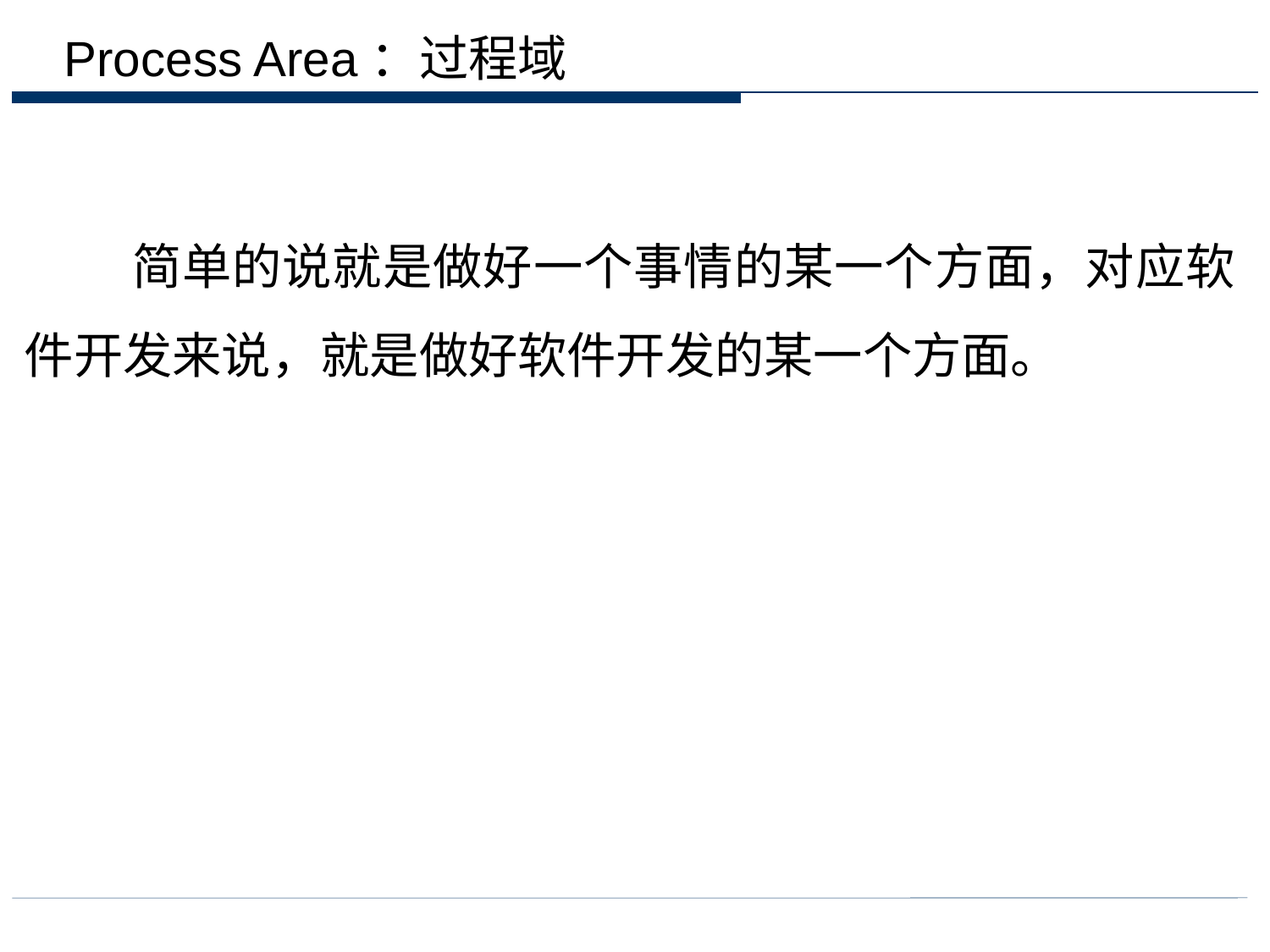

# Process Area：过程域
        简单的说就是做好一个事情的某一个方面，对应软件开发来说，就是做好软件开发的某一个方面。
53